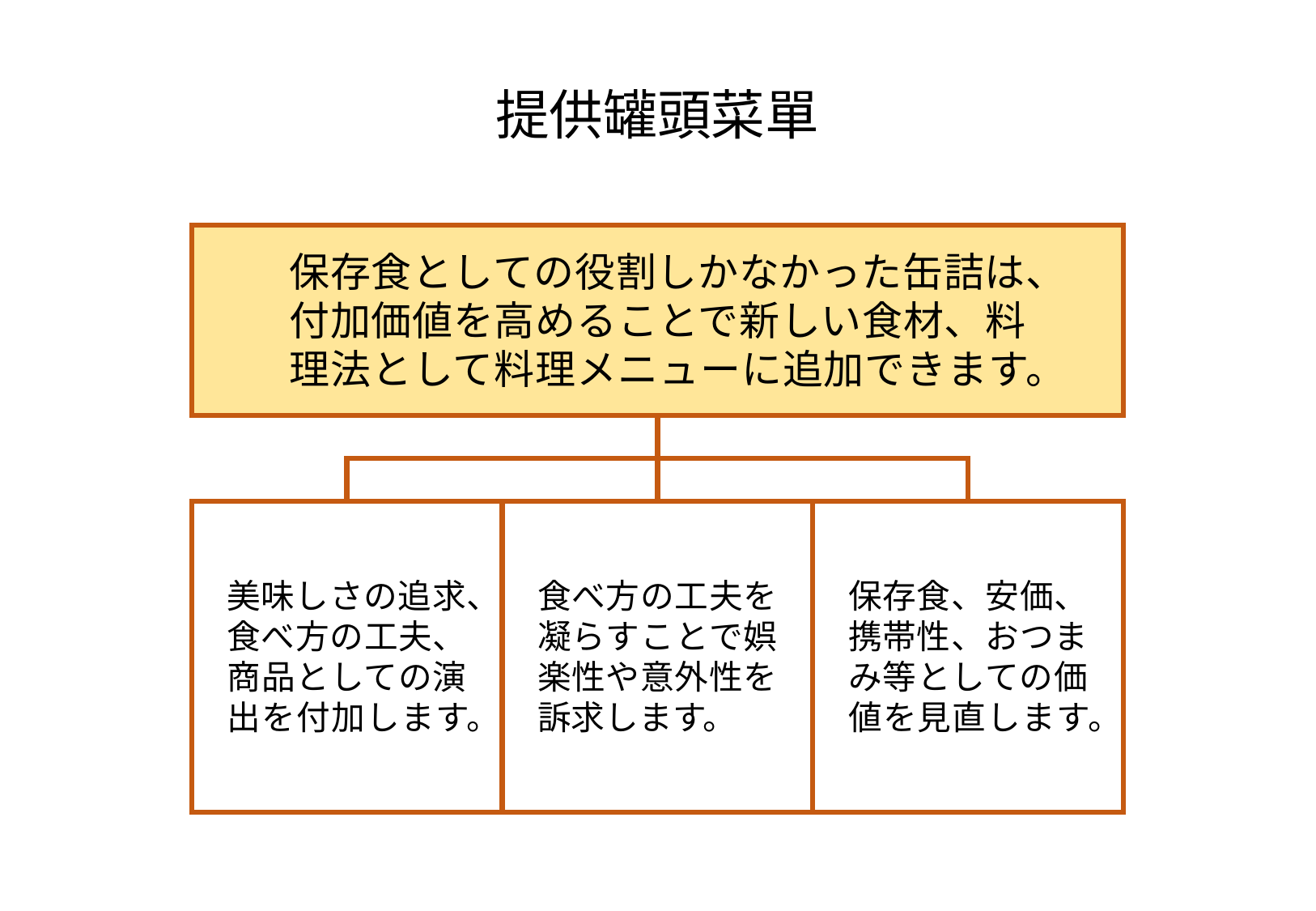

提供罐頭菜單

保存食としての役割しかなかった缶詰は、付加価値を高めることで新しい食材、料理法として料理メニューに追加できます。

食べ方の工夫を凝らすことで娯楽性や意外性を訴求します。
保存食、安価、携帯性、おつまみ等としての価値を見直します。
美味しさの追求、食べ方の工夫、商品としての演出を付加します。